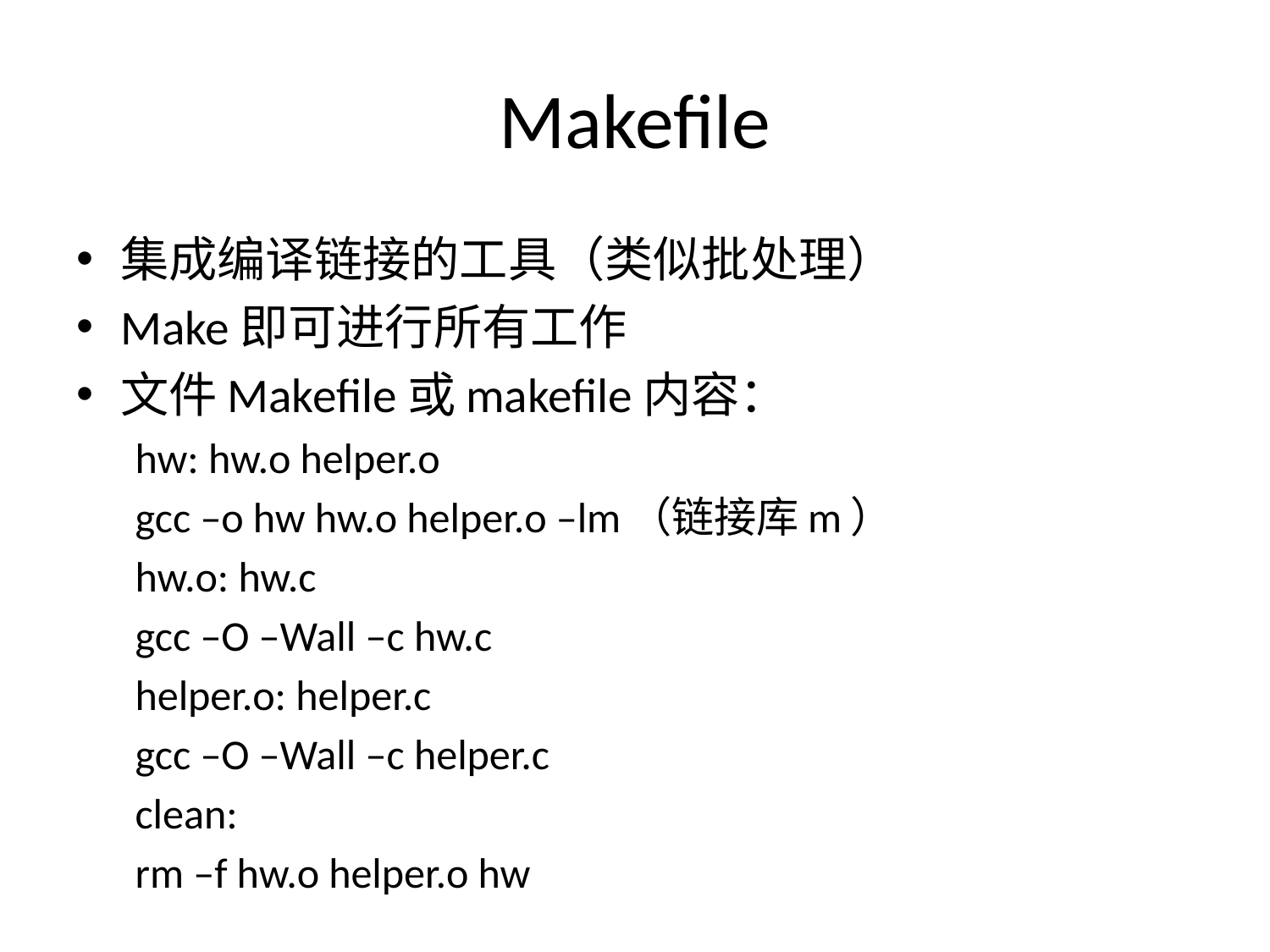

# Makefile
集成编译链接的工具（类似批处理）
Make即可进行所有工作
文件Makefile或makefile内容：
hw: hw.o helper.o
	gcc –o hw hw.o helper.o –lm（链接库m）
hw.o: hw.c
	gcc –O –Wall –c hw.c
helper.o: helper.c
	gcc –O –Wall –c helper.c
clean:
	rm –f hw.o helper.o hw